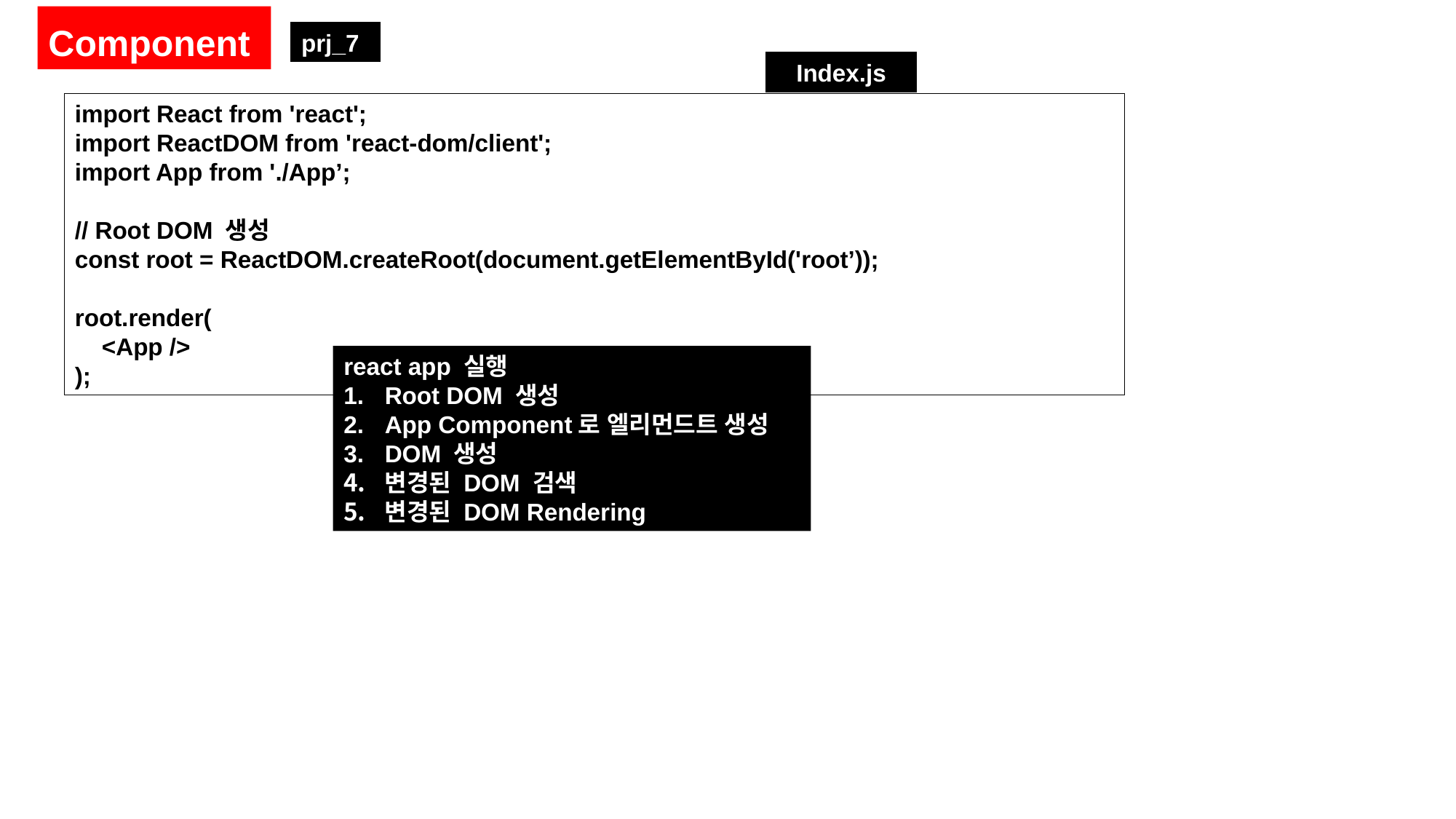

Component
prj_7
Index.js
import React from 'react';
import ReactDOM from 'react-dom/client';
import App from './App’;

// Root DOM 생성
const root = ReactDOM.createRoot(document.getElementById('root’));

root.render(
    <App />
);
react app 실행
Root DOM 생성
App Component로 엘리먼드트 생성
DOM 생성
변경된 DOM 검색
변경된 DOM Rendering